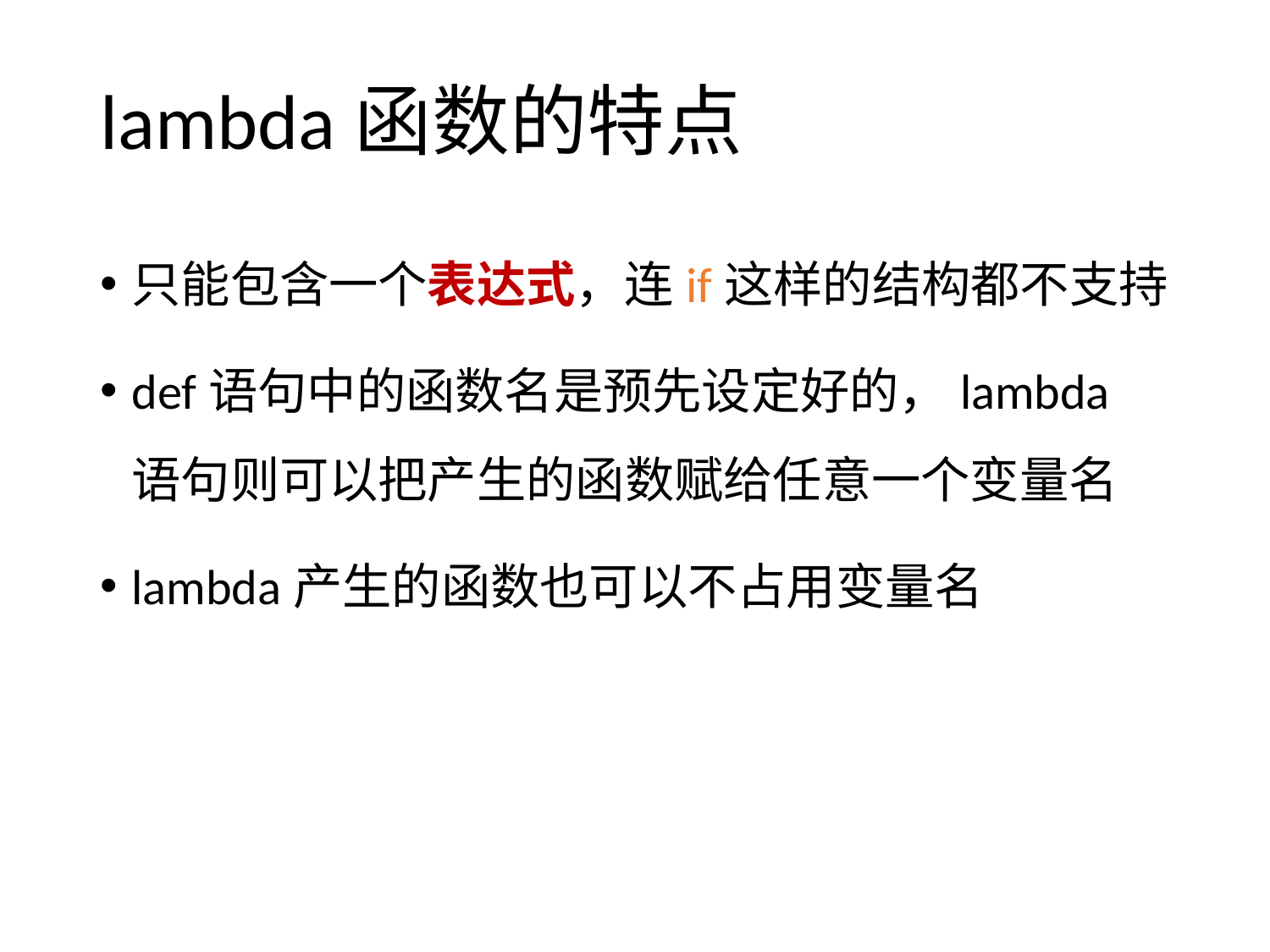

# lambda函数的特点
只能包含一个表达式，连if这样的结构都不支持
def语句中的函数名是预先设定好的，lambda语句则可以把产生的函数赋给任意一个变量名
lambda产生的函数也可以不占用变量名